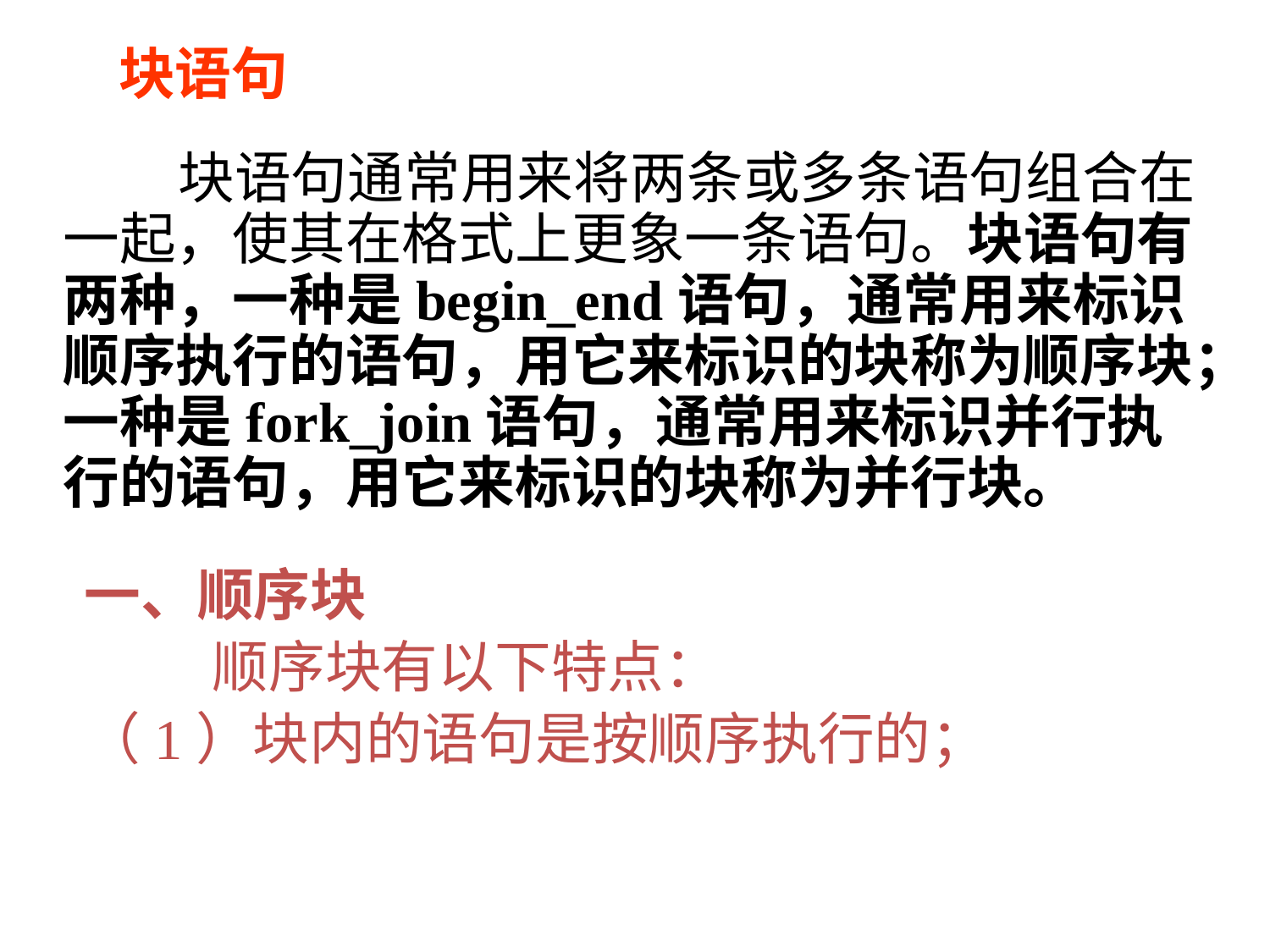

块语句
        块语句通常用来将两条或多条语句组合在一起，使其在格式上更象一条语句。块语句有两种，一种是begin_end语句，通常用来标识顺序执行的语句，用它来标识的块称为顺序块；一种是fork_join语句，通常用来标识并行执行的语句，用它来标识的块称为并行块。
一、顺序块
         顺序块有以下特点：
（1）块内的语句是按顺序执行的；